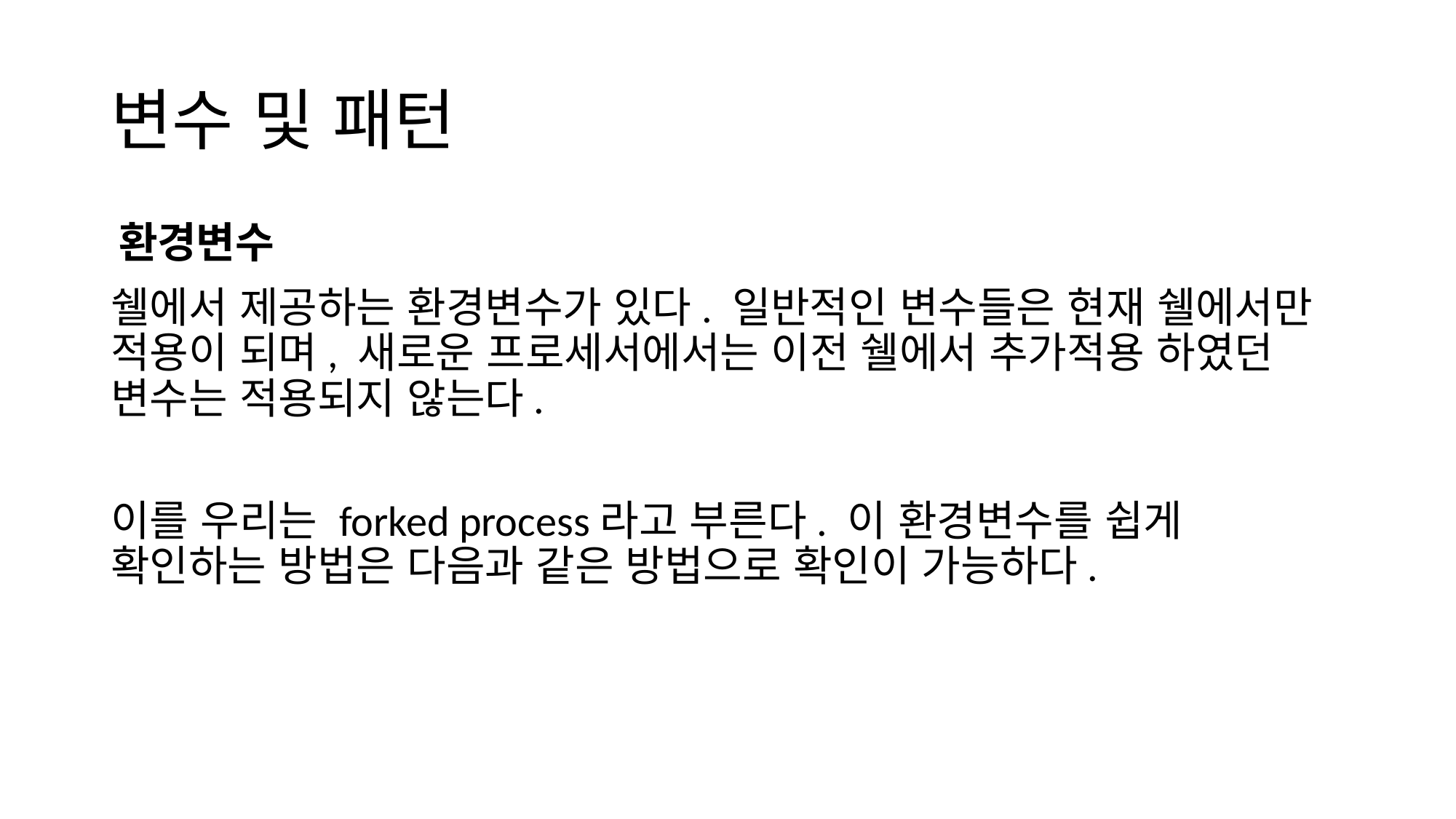

# 변수 및 패턴
환경변수
쉘에서 제공하는 환경변수가 있다. 일반적인 변수들은 현재 쉘에서만 적용이 되며, 새로운 프로세서에서는 이전 쉘에서 추가적용 하였던 변수는 적용되지 않는다.

이를 우리는 forked process라고 부른다. 이 환경변수를 쉽게 확인하는 방법은 다음과 같은 방법으로 확인이 가능하다.